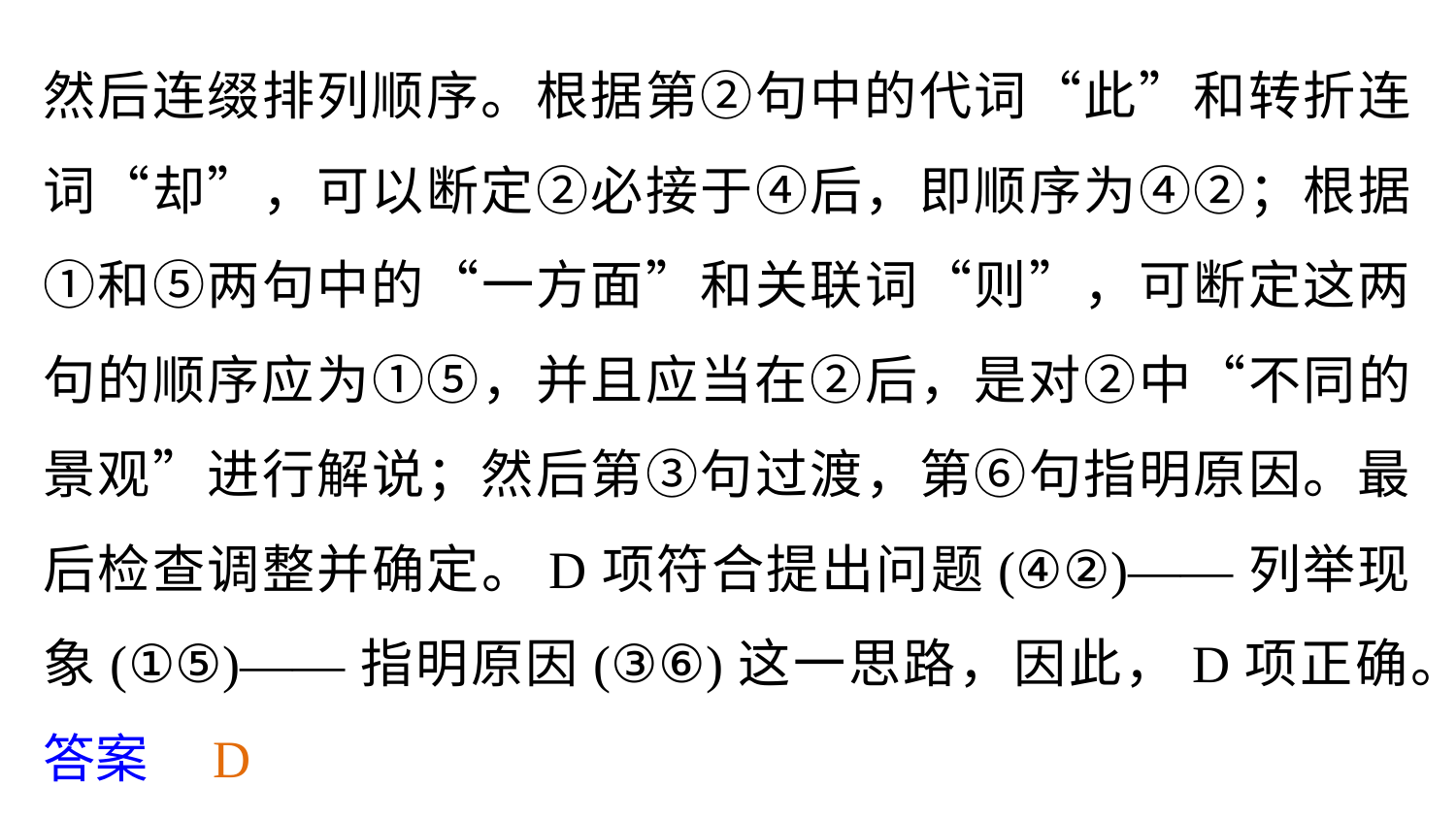

然后连缀排列顺序。根据第②句中的代词“此”和转折连词“却”，可以断定②必接于④后，即顺序为④②；根据①和⑤两句中的“一方面”和关联词“则”，可断定这两句的顺序应为①⑤，并且应当在②后，是对②中“不同的景观”进行解说；然后第③句过渡，第⑥句指明原因。最后检查调整并确定。D项符合提出问题(④②)——列举现象(①⑤)——指明原因(③⑥)这一思路，因此，D项正确。
答案　D